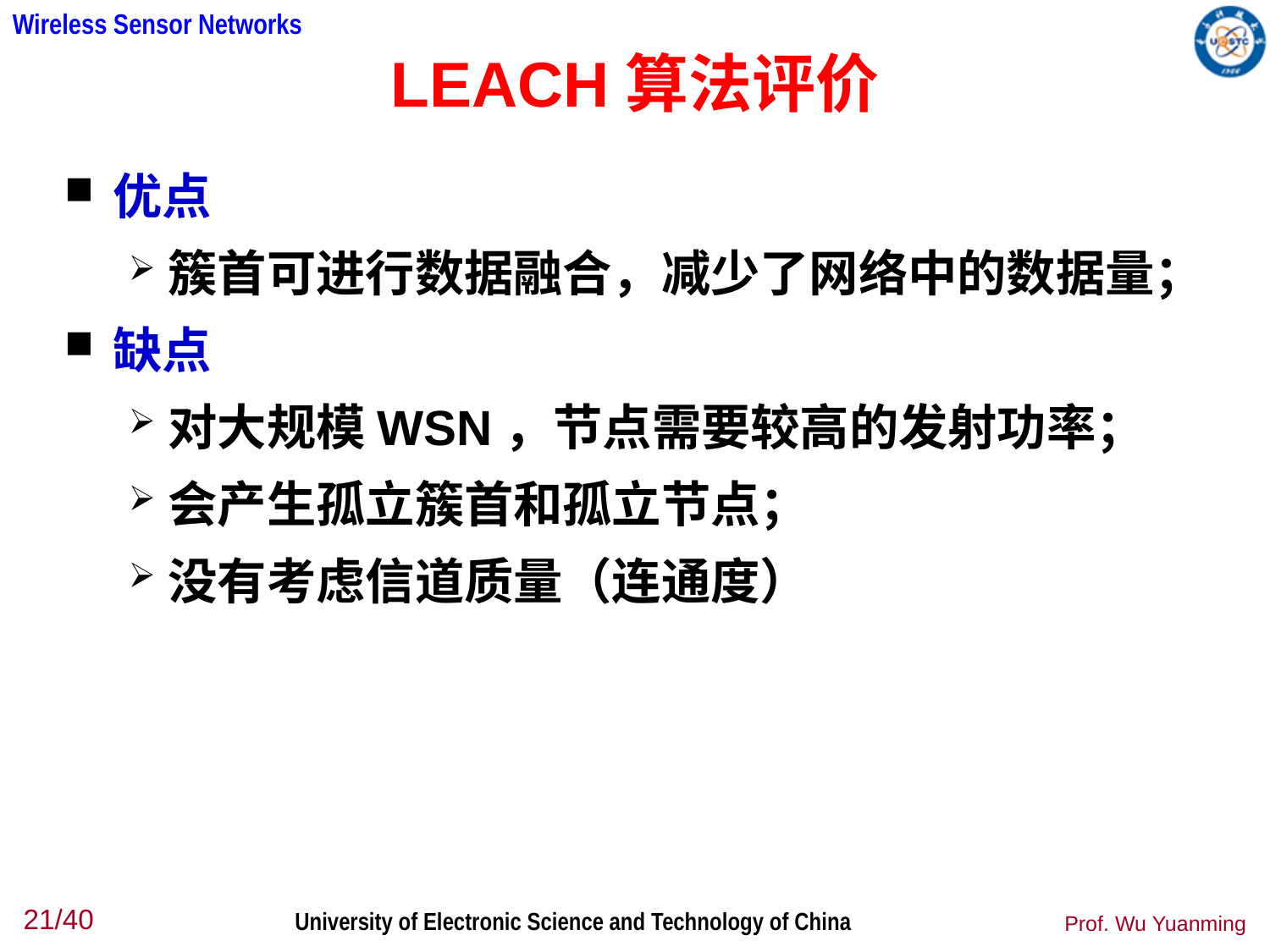

# LEACH算法评价
优点
簇首可进行数据融合，减少了网络中的数据量；
缺点
对大规模WSN，节点需要较高的发射功率；
会产生孤立簇首和孤立节点；
没有考虑信道质量（连通度）

21/40
Prof. Wu Yuanming